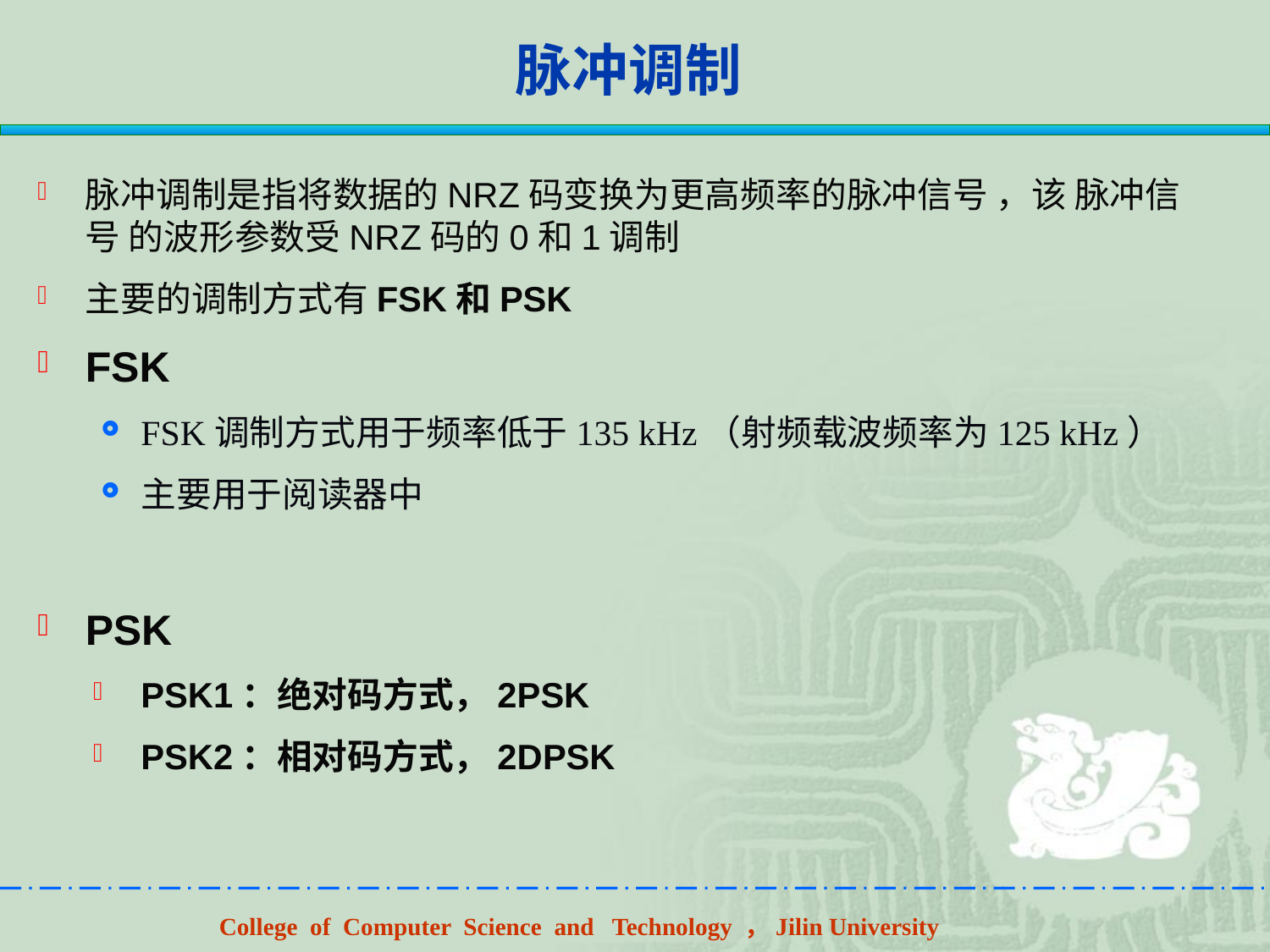

37
# 脉冲调制
脉冲调制是指将数据的NRZ码变换为更高频率的脉冲信号 ，该 脉冲信号 的波形参数受NRZ码的0和1调制
主要的调制方式有FSK和PSK
FSK
FSK调制方式用于频率低于135 kHz（射频载波频率为125 kHz）
主要用于阅读器中

PSK
PSK1：绝对码方式，2PSK
PSK2：相对码方式，2DPSK